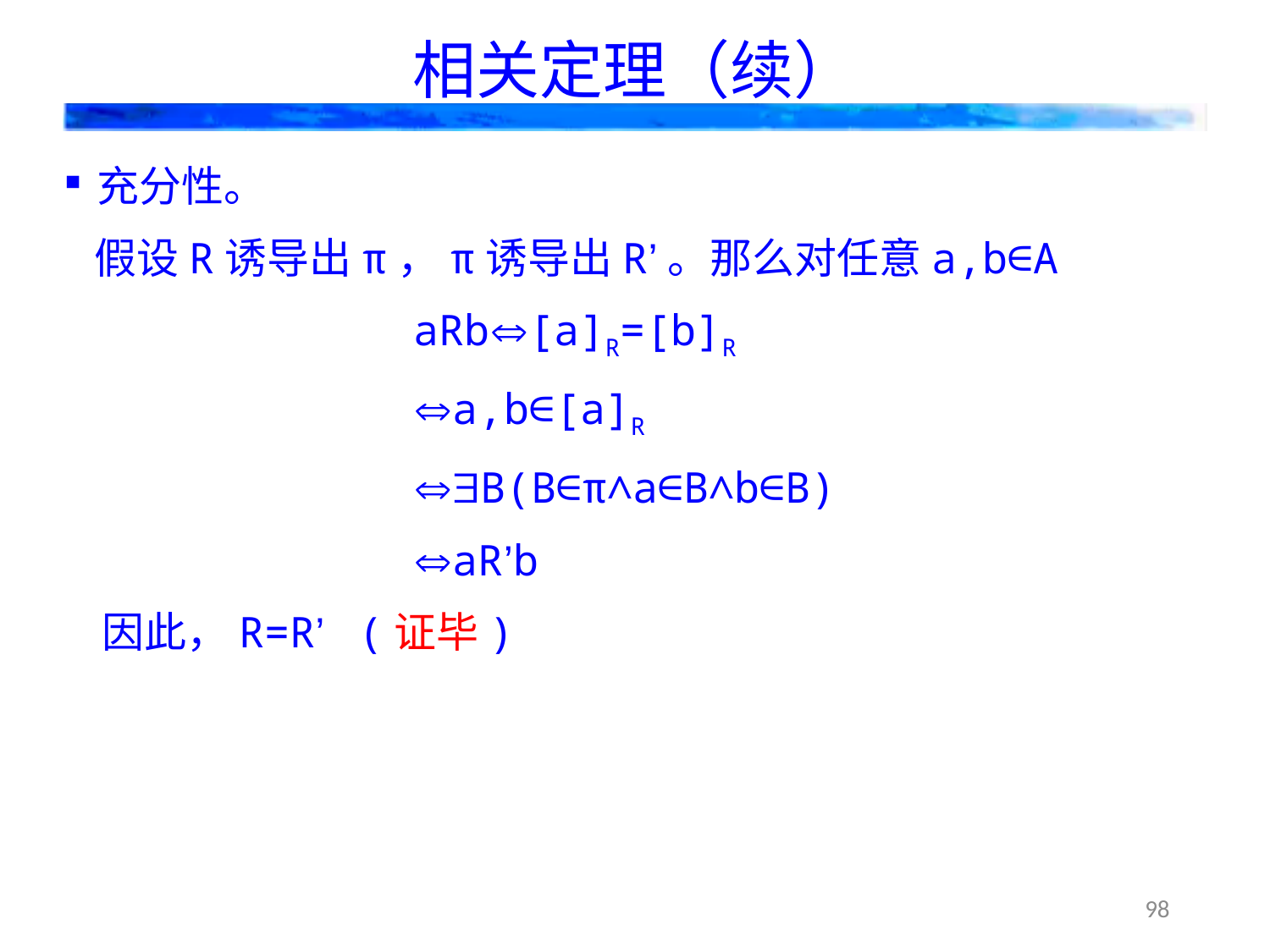

# 相关定理（续）
充分性。
假设R诱导出π，π诱导出R’。那么对任意a,b∈A
aRb⇔[a]R=[b]R
⇔a,b∈[a]R
⇔∃B(B∈π∧a∈B∧b∈B)
⇔aR’b
因此，R=R’   (证毕)
98